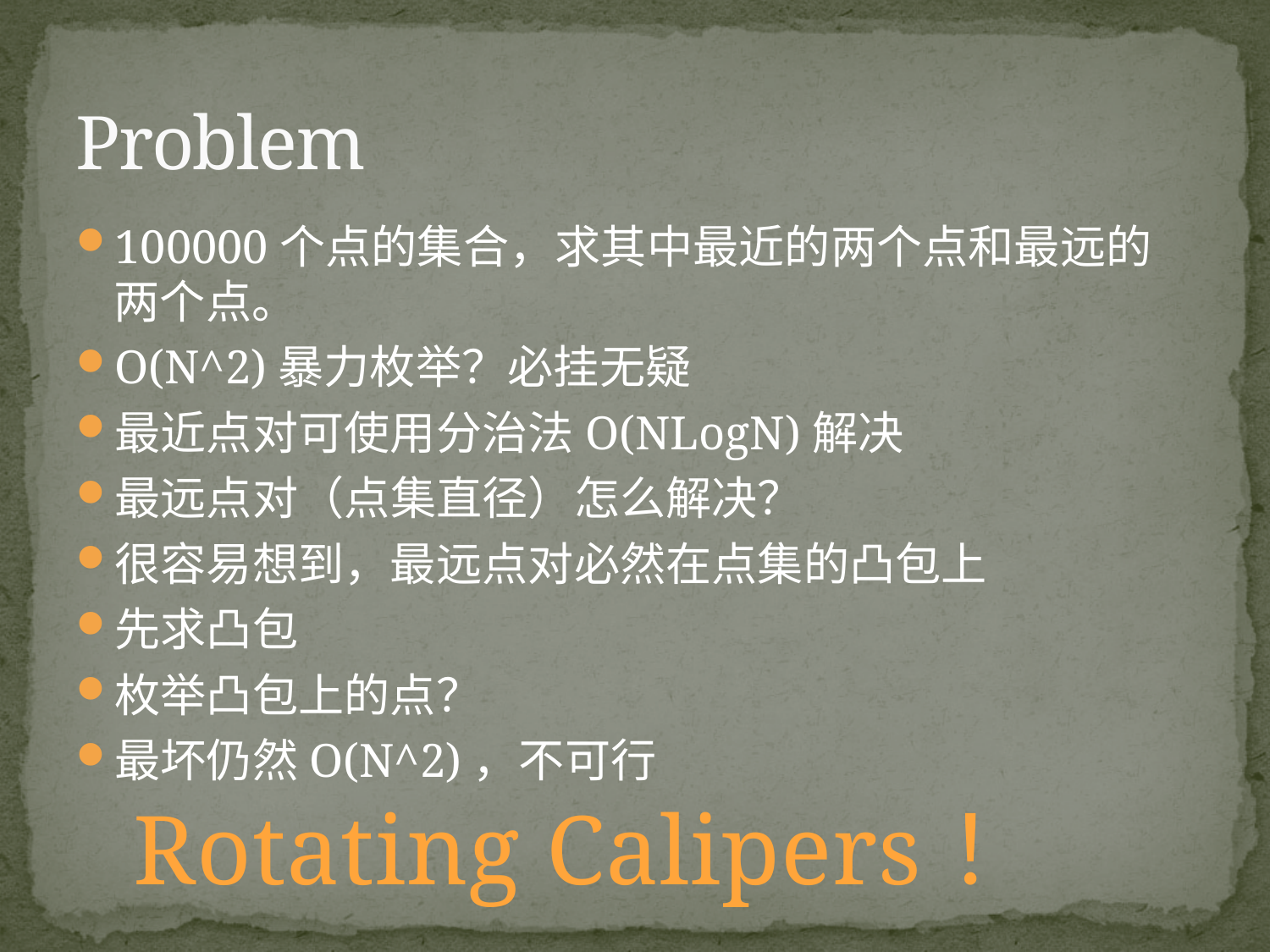

# Problem
100000个点的集合，求其中最近的两个点和最远的两个点。
O(N^2)暴力枚举？必挂无疑
最近点对可使用分治法O(NLogN)解决
最远点对（点集直径）怎么解决？
很容易想到，最远点对必然在点集的凸包上
先求凸包
枚举凸包上的点？
最坏仍然O(N^2)，不可行

Rotating Calipers！